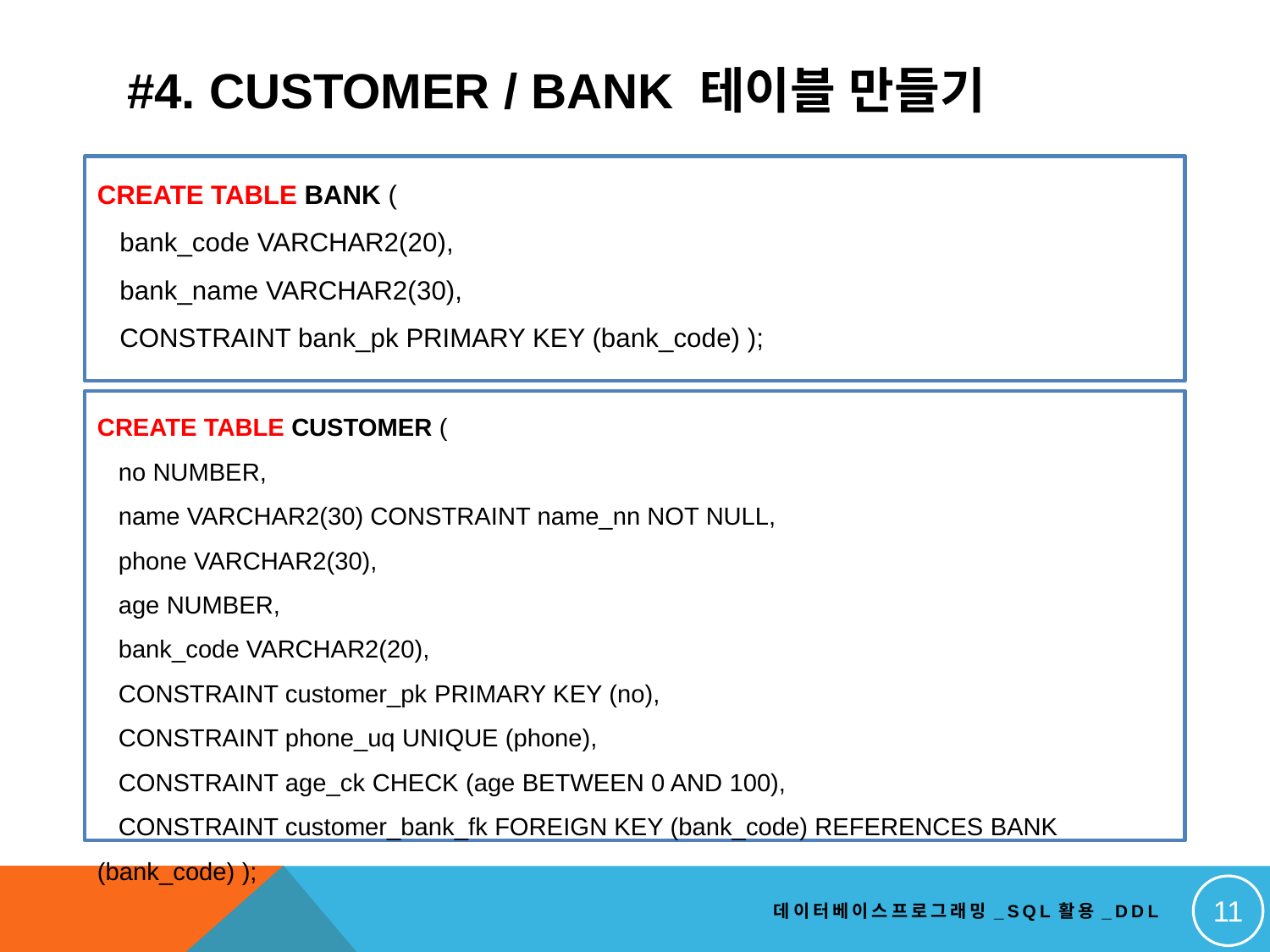

# #4. customer / bank 테이블 만들기
CREATE TABLE BANK (
   bank_code VARCHAR2(20),
   bank_name VARCHAR2(30),
   CONSTRAINT bank_pk PRIMARY KEY (bank_code) );
CREATE TABLE CUSTOMER (
   no NUMBER,
   name VARCHAR2(30) CONSTRAINT name_nn NOT NULL,
   phone VARCHAR2(30),
   age NUMBER,
   bank_code VARCHAR2(20),
   CONSTRAINT customer_pk PRIMARY KEY (no),
   CONSTRAINT phone_uq UNIQUE (phone),
   CONSTRAINT age_ck CHECK (age BETWEEN 0 AND 100),
   CONSTRAINT customer_bank_fk FOREIGN KEY (bank_code) REFERENCES BANK (bank_code) );
11
데이터베이스프로그래밍_SQL활용_DDL